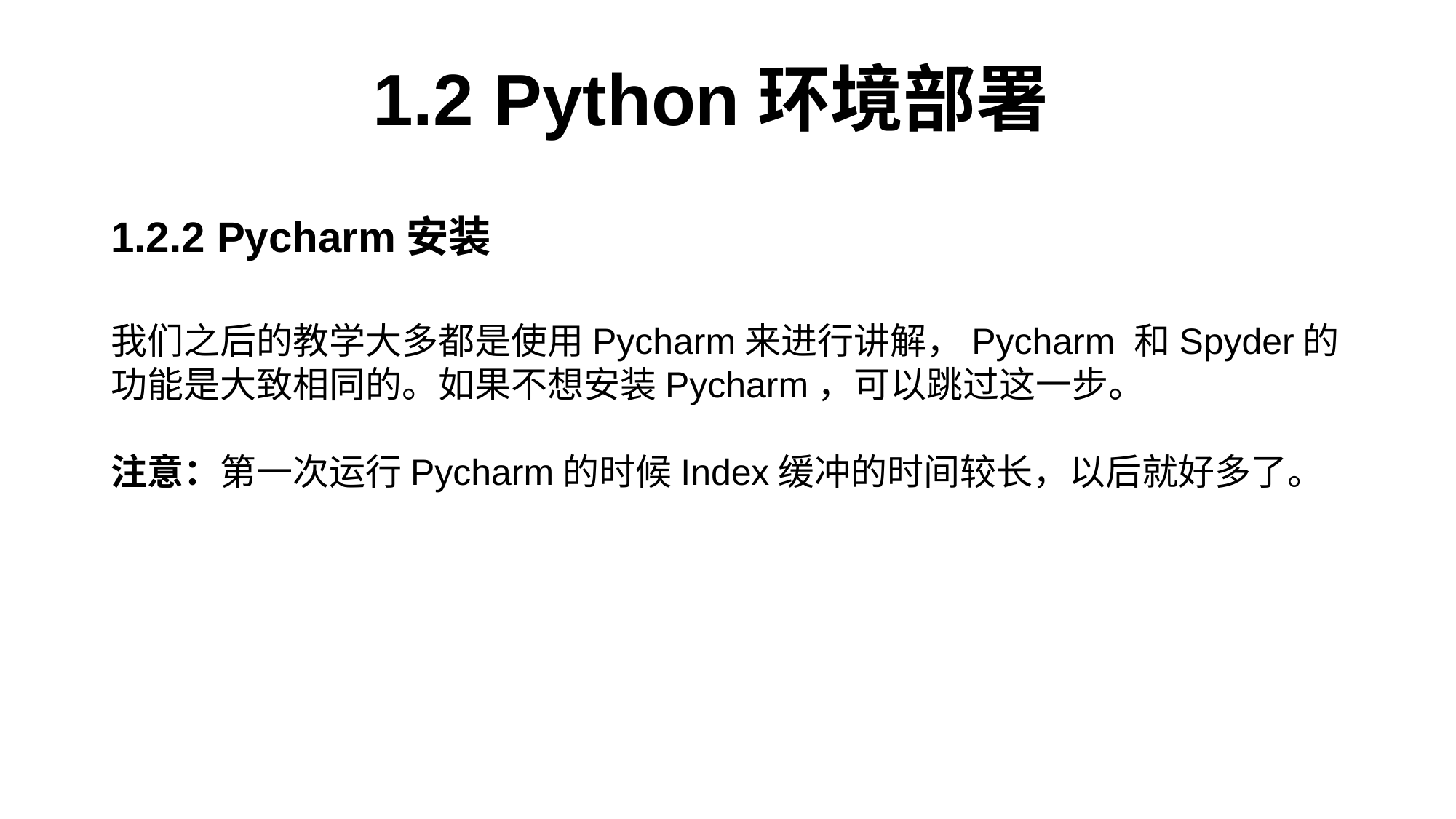

1.2 Python环境部署
1.2.2 Pycharm安装
我们之后的教学大多都是使用Pycharm来进行讲解，Pycharm 和Spyder的功能是大致相同的。如果不想安装Pycharm，可以跳过这一步。

注意：第一次运行Pycharm的时候Index缓冲的时间较长，以后就好多了。